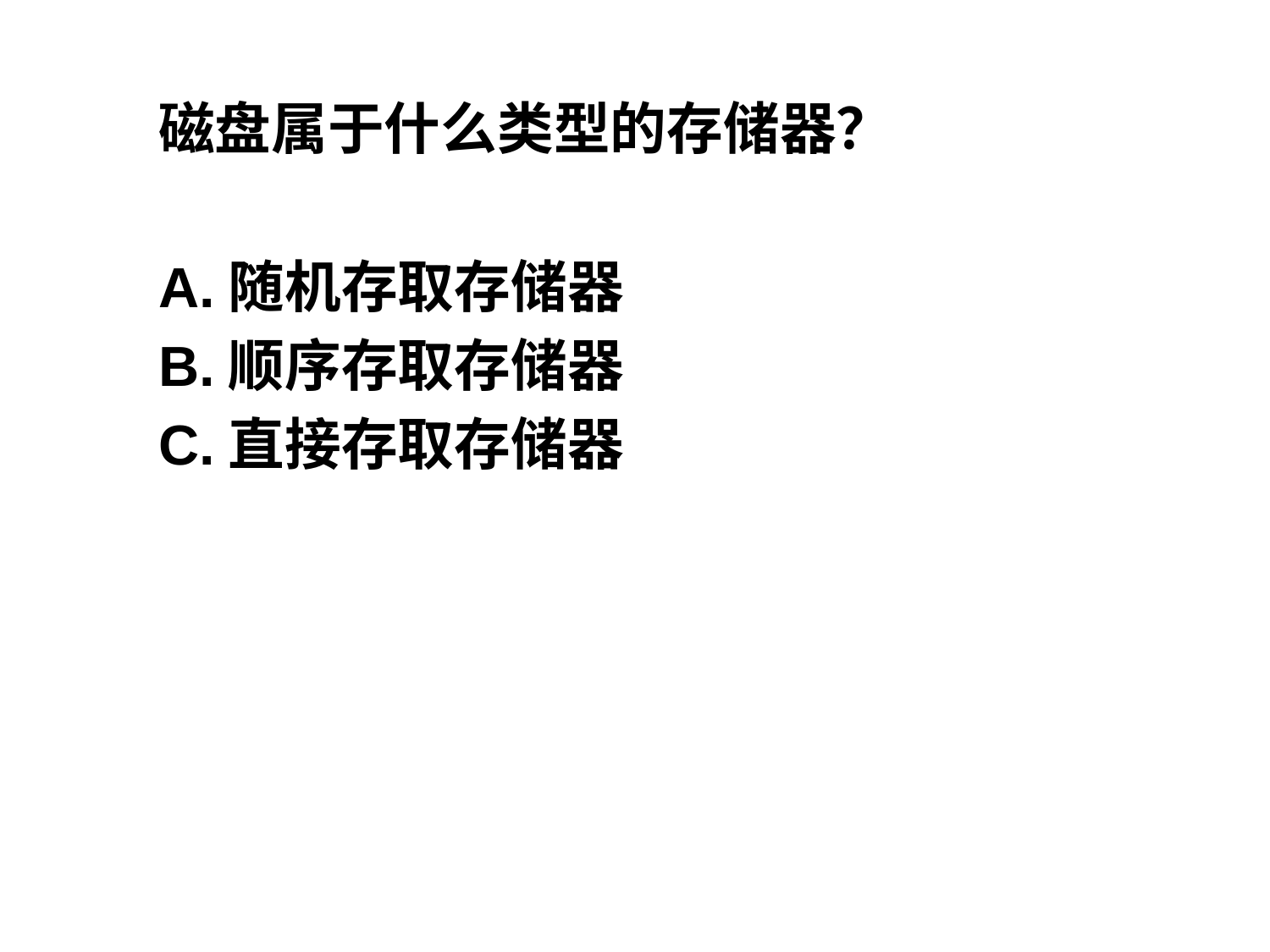

磁盘属于什么类型的存储器？

A.随机存取存储器
B.顺序存取存储器
C.直接存取存储器